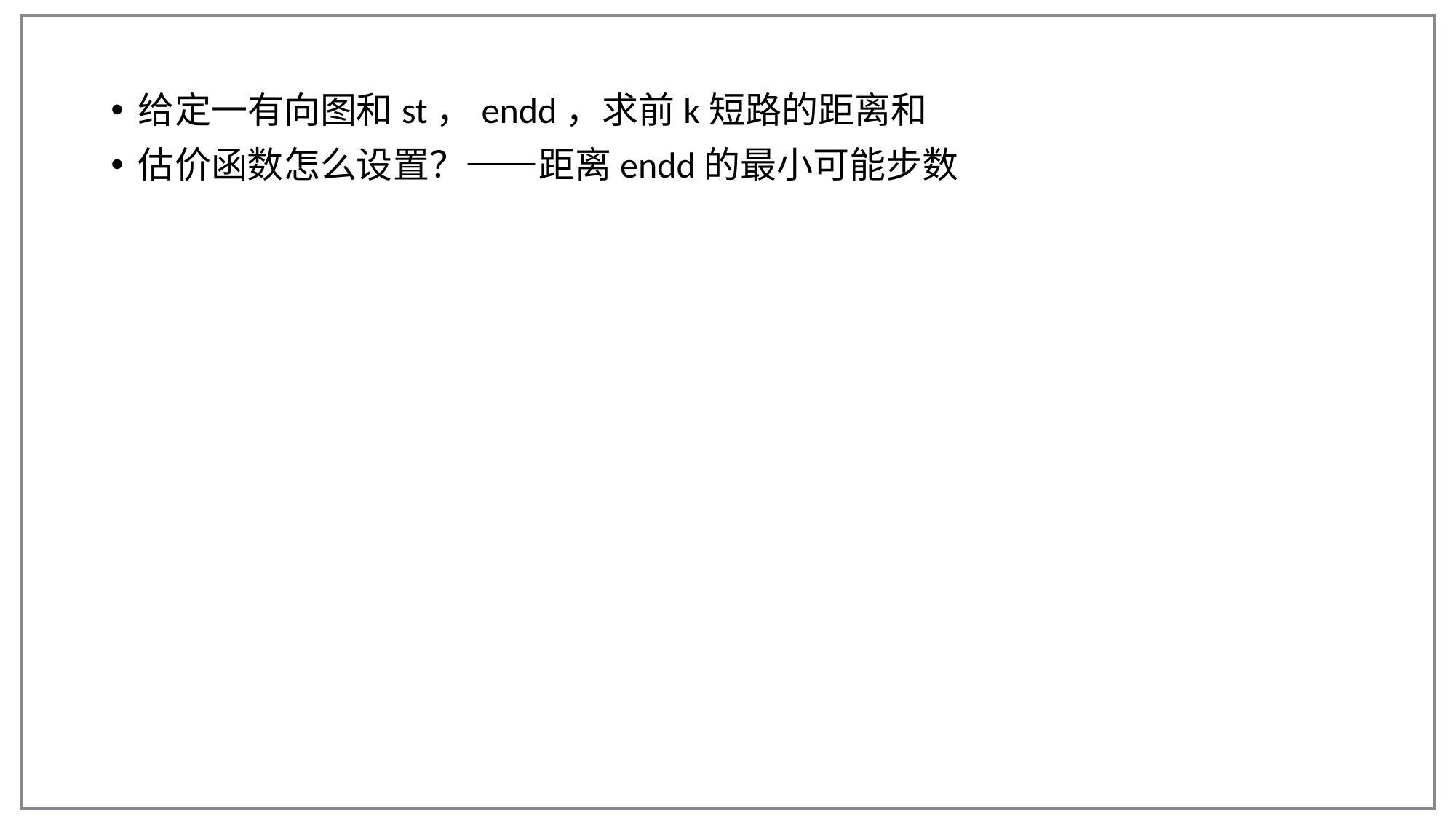

给定一有向图和st，endd，求前k短路的距离和
估价函数怎么设置？——距离endd的最小可能步数